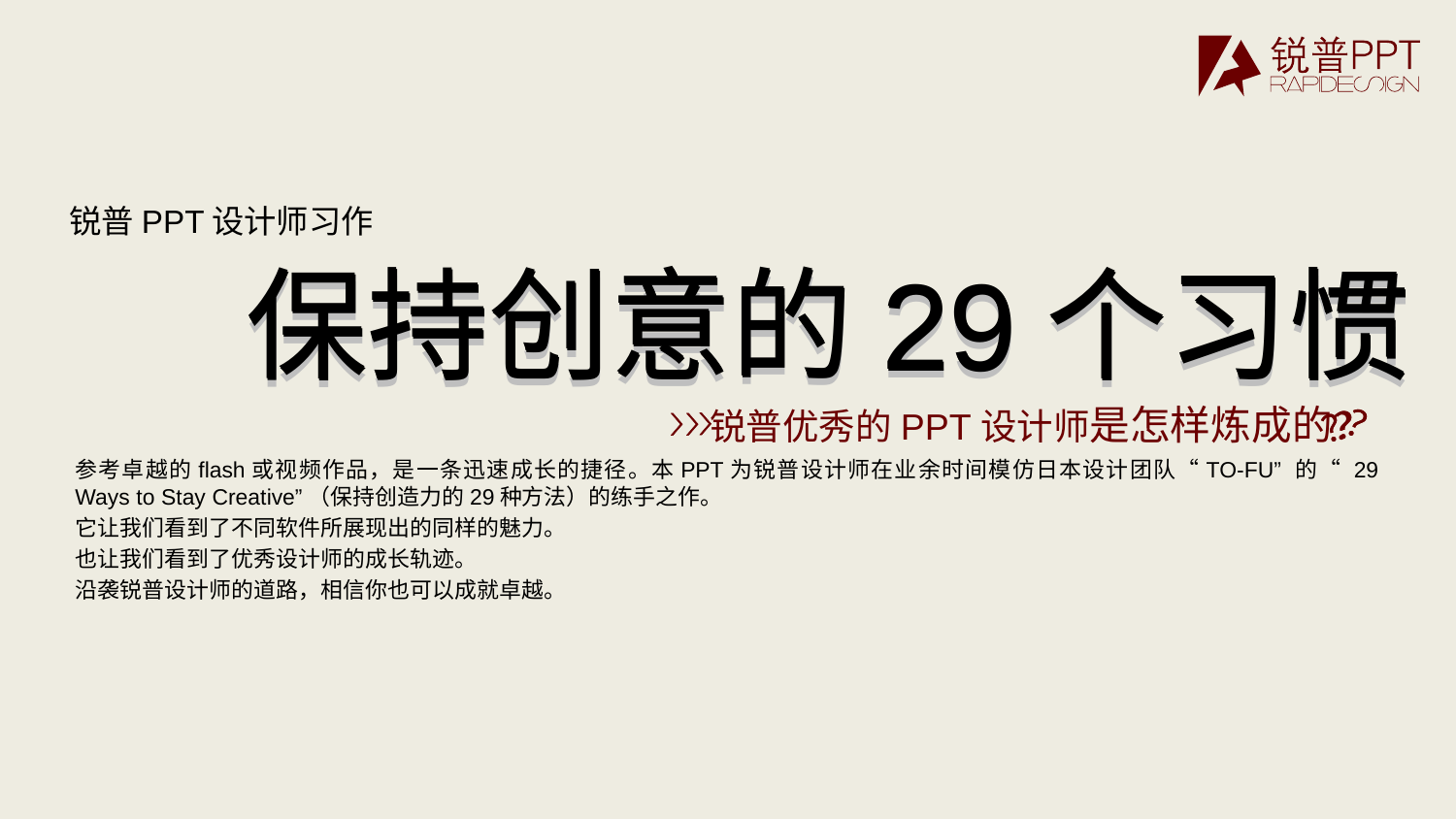

锐普PPT设计师习作
保持创意的29个习惯
保持创意的29个习惯
保持创意的29个习惯
锐普优秀的PPT设计师是怎样炼成的
？
？
？
？
？
？
？

参考卓越的flash或视频作品，是一条迅速成长的捷径。本PPT为锐普设计师在业余时间模仿日本设计团队“TO-FU” 的“ 29 Ways to Stay Creative”（保持创造力的29种方法）的练手之作。
它让我们看到了不同软件所展现出的同样的魅力。
也让我们看到了优秀设计师的成长轨迹。
沿袭锐普设计师的道路，相信你也可以成就卓越。